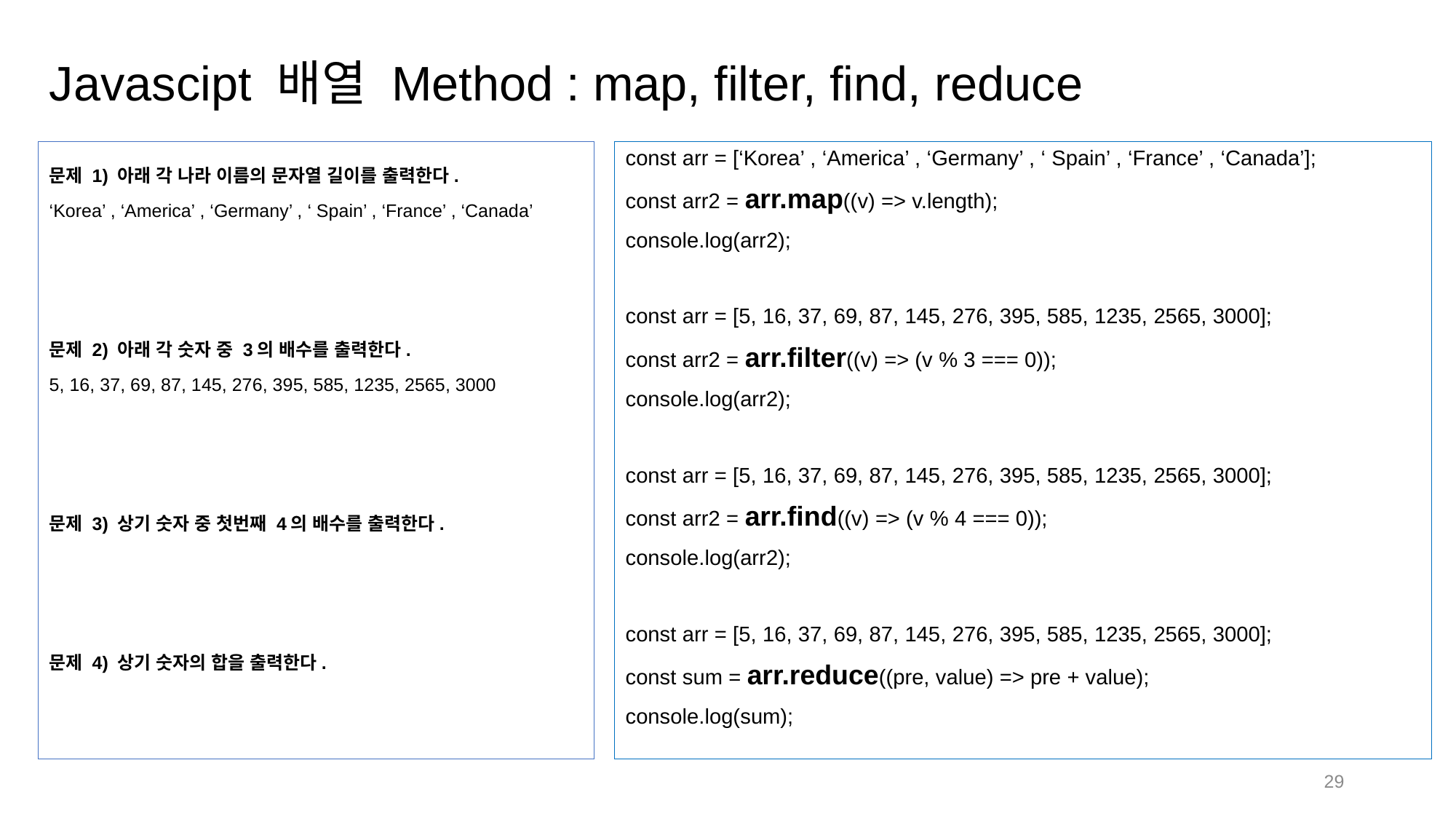

# Javascipt 배열 Method : map, filter, find, reduce
문제 1) 아래 각 나라 이름의 문자열 길이를 출력한다.
‘Korea’ , ‘America’ , ‘Germany’ , ‘ Spain’ , ‘France’ , ‘Canada’

문제 2) 아래 각 숫자 중 3의 배수를 출력한다.
5, 16, 37, 69, 87, 145, 276, 395, 585, 1235, 2565, 3000

문제 3) 상기 숫자 중 첫번째 4의 배수를 출력한다.

문제 4) 상기 숫자의 합을 출력한다.
const arr = [‘Korea’ , ‘America’ , ‘Germany’ , ‘ Spain’ , ‘France’ , ‘Canada’];
const arr2 = arr.map((v) => v.length);
console.log(arr2);

const arr = [5, 16, 37, 69, 87, 145, 276, 395, 585, 1235, 2565, 3000];
const arr2 = arr.filter((v) => (v % 3 === 0));
console.log(arr2);

const arr = [5, 16, 37, 69, 87, 145, 276, 395, 585, 1235, 2565, 3000];
const arr2 = arr.find((v) => (v % 4 === 0));
console.log(arr2);

const arr = [5, 16, 37, 69, 87, 145, 276, 395, 585, 1235, 2565, 3000];
const sum = arr.reduce((pre, value) => pre + value);
console.log(sum);

29